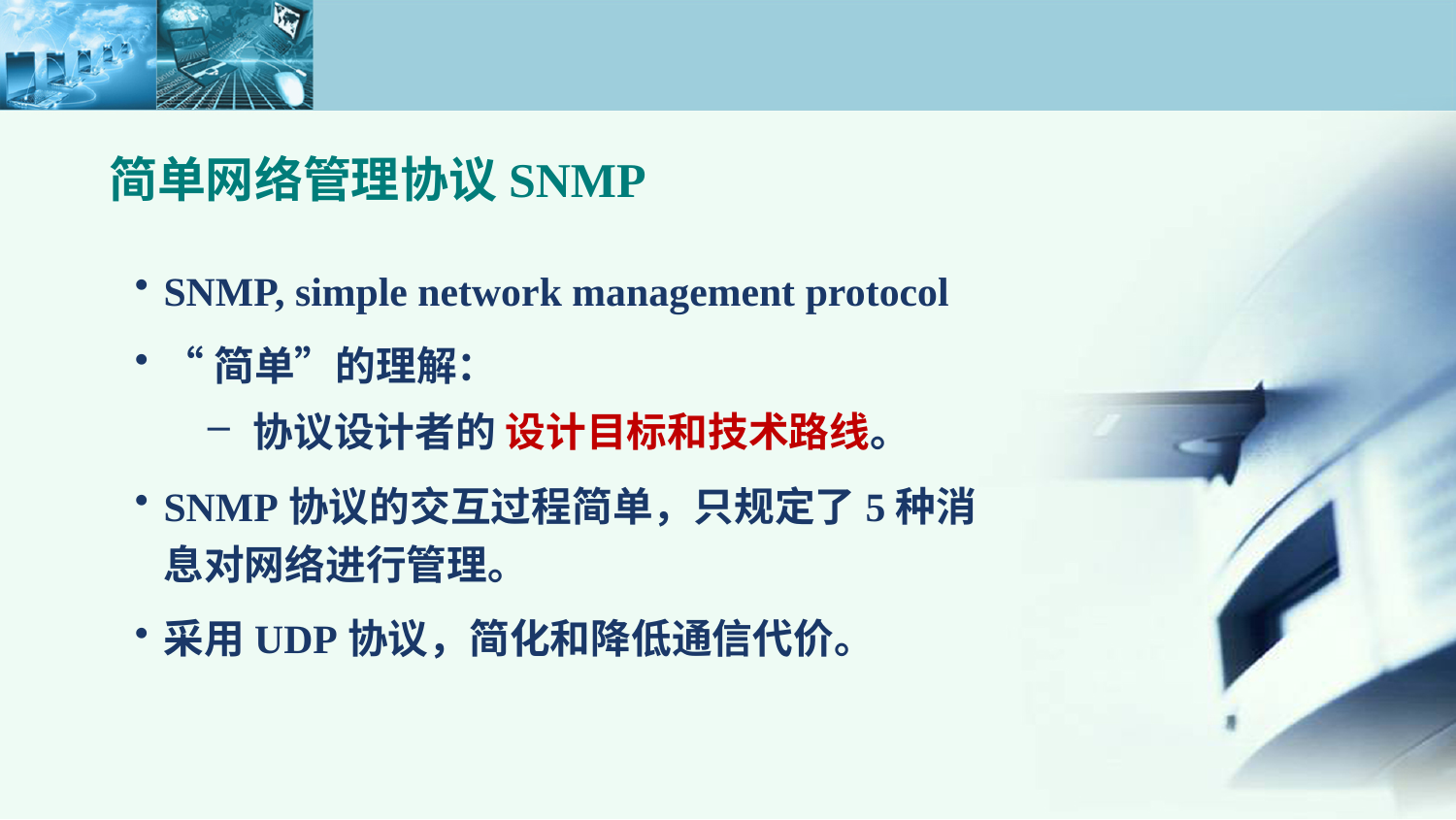

简单网络管理协议SNMP
SNMP, simple network management protocol
“简单”的理解：
协议设计者的 设计目标和技术路线。
SNMP协议的交互过程简单，只规定了5种消息对网络进行管理。
采用UDP协议，简化和降低通信代价。